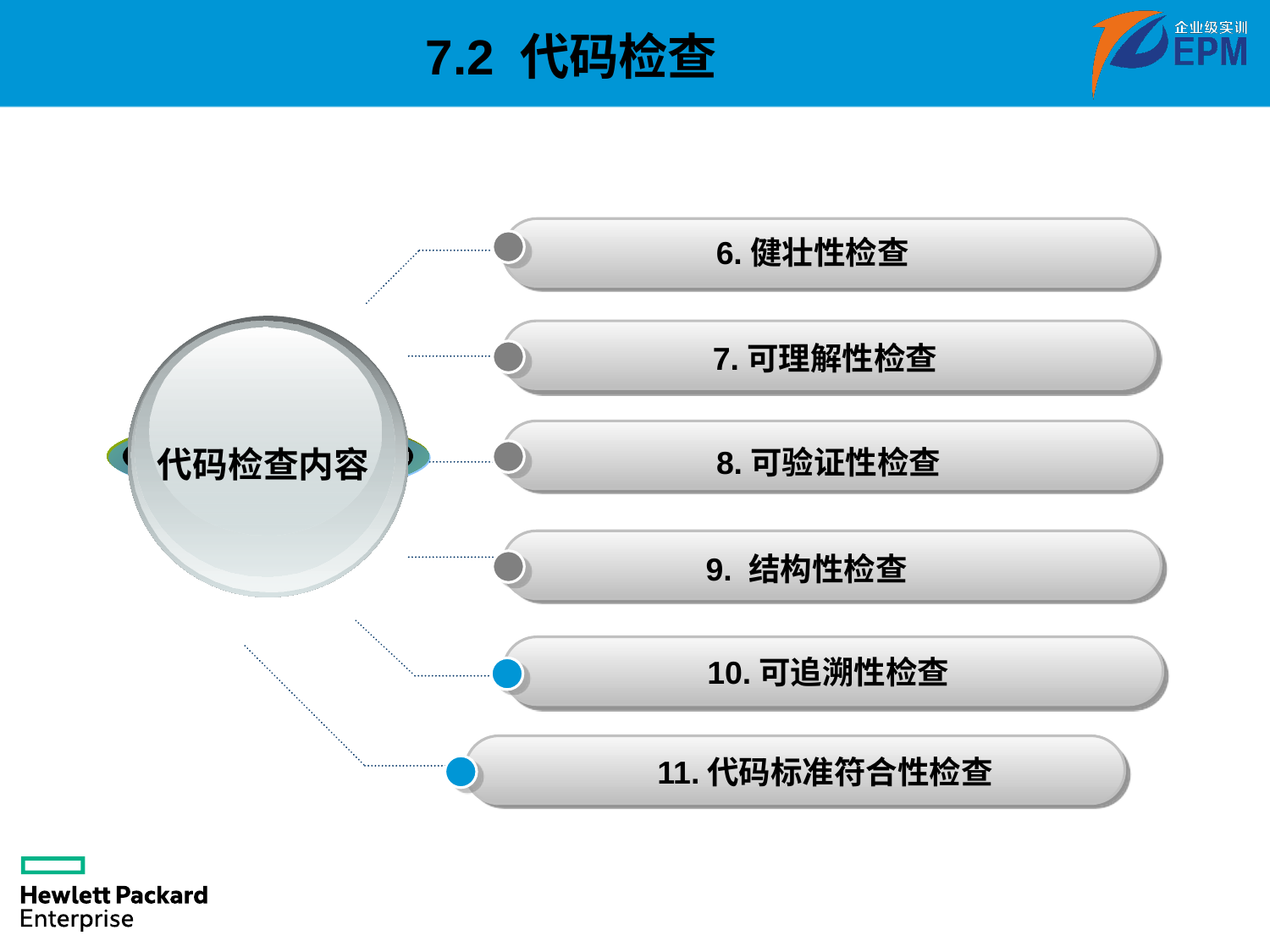

7.2 代码检查

6.健壮性检查

7.可理解性检查

代码检查内容
8.可验证性检查

9. 结构性检查

10.可追溯性检查

11.代码标准符合性检查